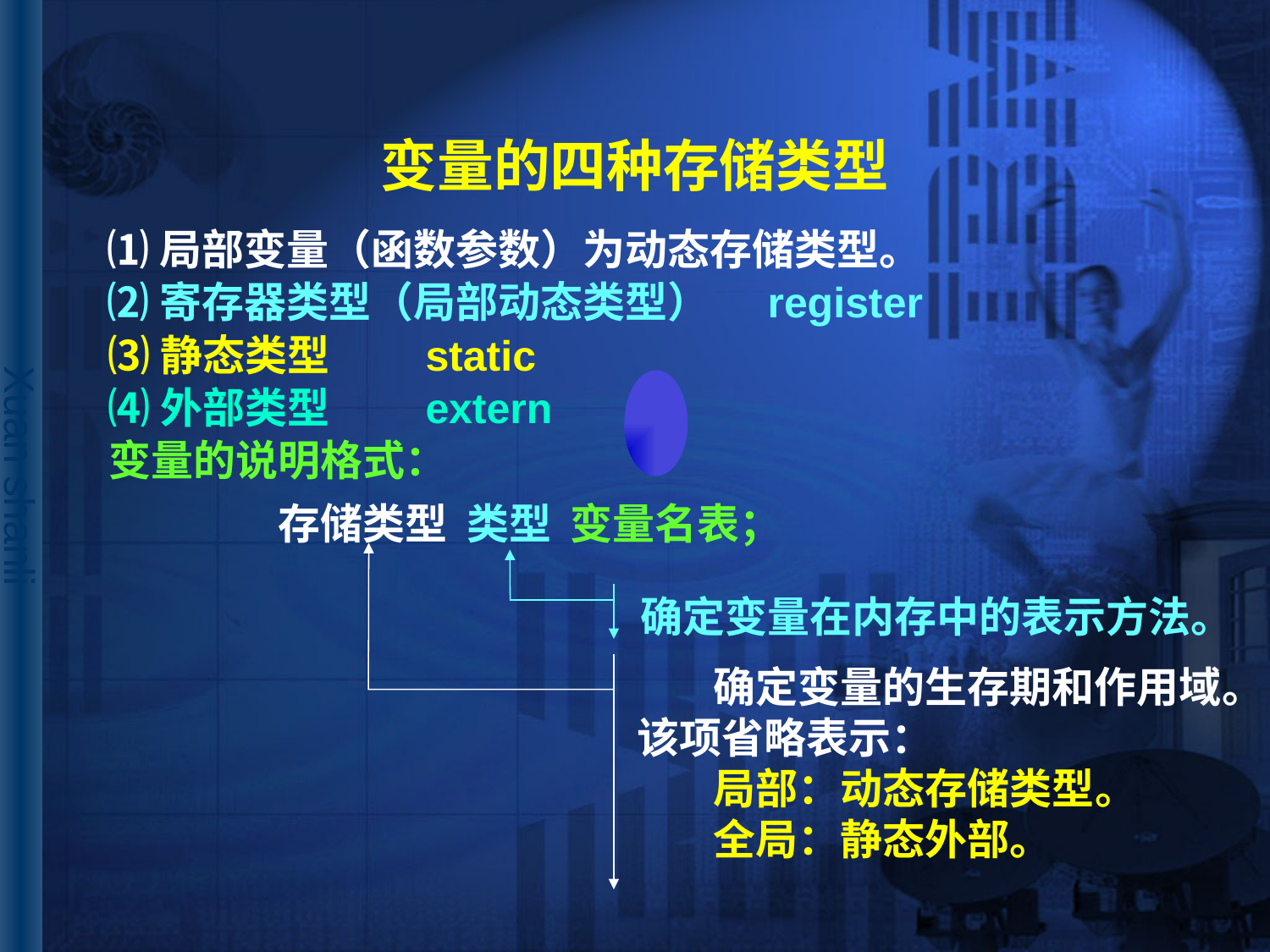

# 变量的四种存储类型
⑴局部变量（函数参数）为动态存储类型。
⑵寄存器类型（局部动态类型）     register
⑶静态类型         static
⑷外部类型         extern
变量的说明格式：
存储类型  类型  变量名表；
确定变量在内存中的表示方法。
       确定变量的生存期和作用域。
该项省略表示：
       局部：动态存储类型。
       全局：静态外部。